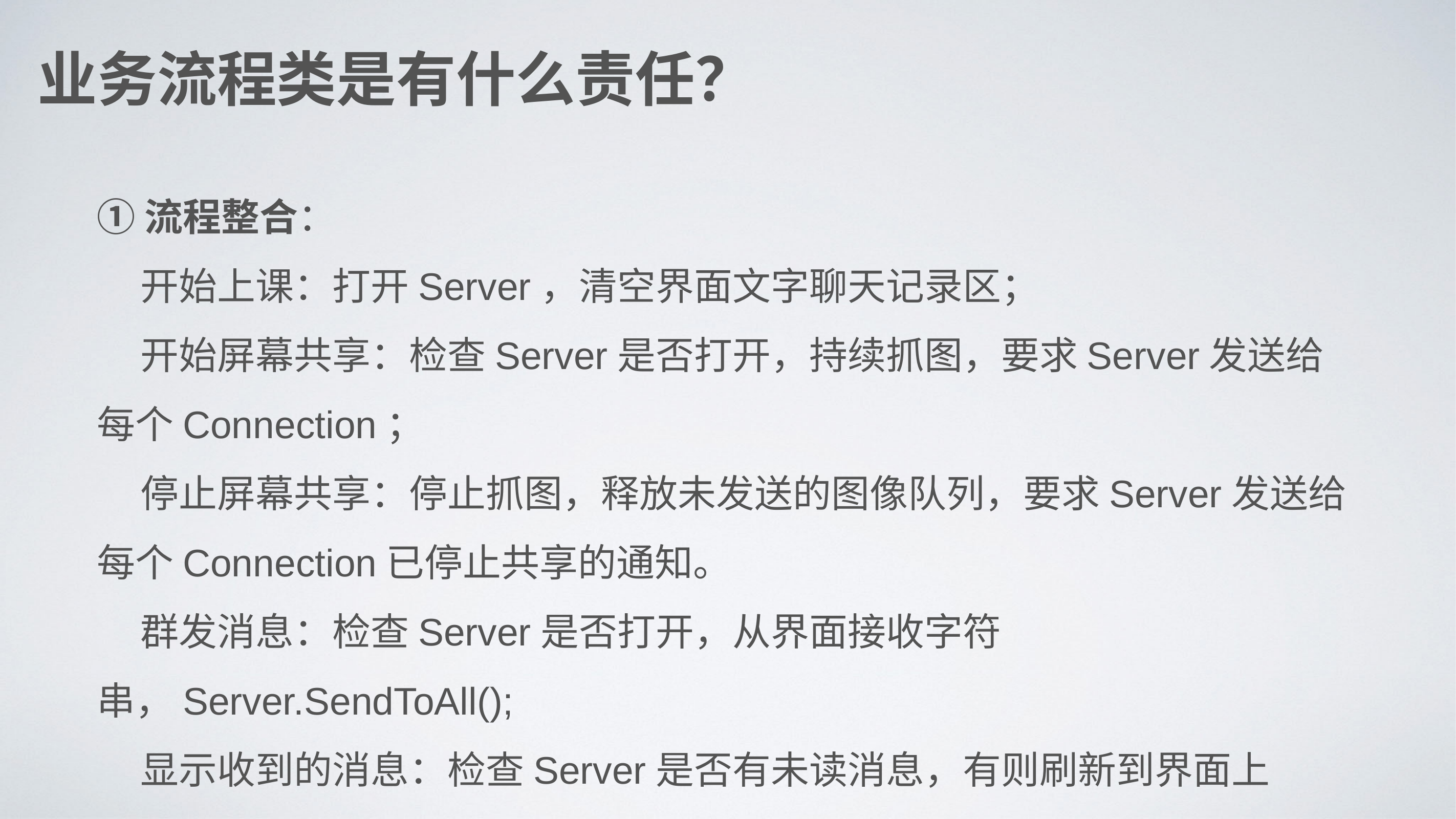

业务流程类是有什么责任？
①流程整合：
    开始上课：打开Server，清空界面文字聊天记录区；
    开始屏幕共享：检查Server是否打开，持续抓图，要求Server发送给每个Connection；
    停止屏幕共享：停止抓图，释放未发送的图像队列，要求Server发送给每个Connection已停止共享的通知。
    群发消息：检查Server是否打开，从界面接收字符串，Server.SendToAll();
    显示收到的消息：检查Server是否有未读消息，有则刷新到界面上